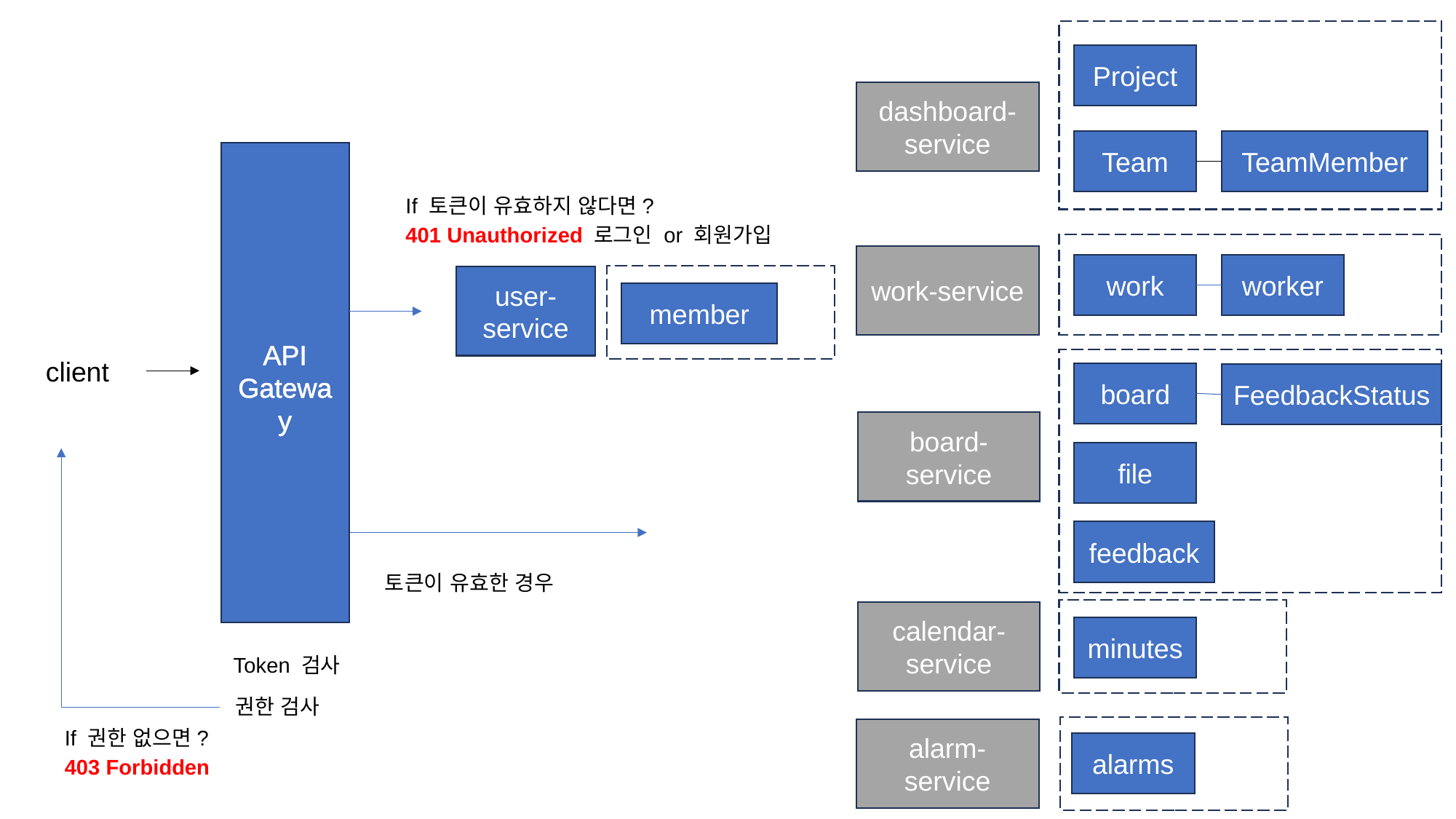

Project
dashboard-service
Team
TeamMember

If 토큰이 유효하지 않다면?

401 Unauthorized 로그인 or 회원가입

work-service
work
worker

user-service
member
API
Gateway
client

board
FeedbackStatus
board-service
file
feedback
토큰이 유효한 경우

calendar-service
minutes
Token 검사
권한 검사

If 권한 없으면?

403 Forbidden
alarm-service
alarms